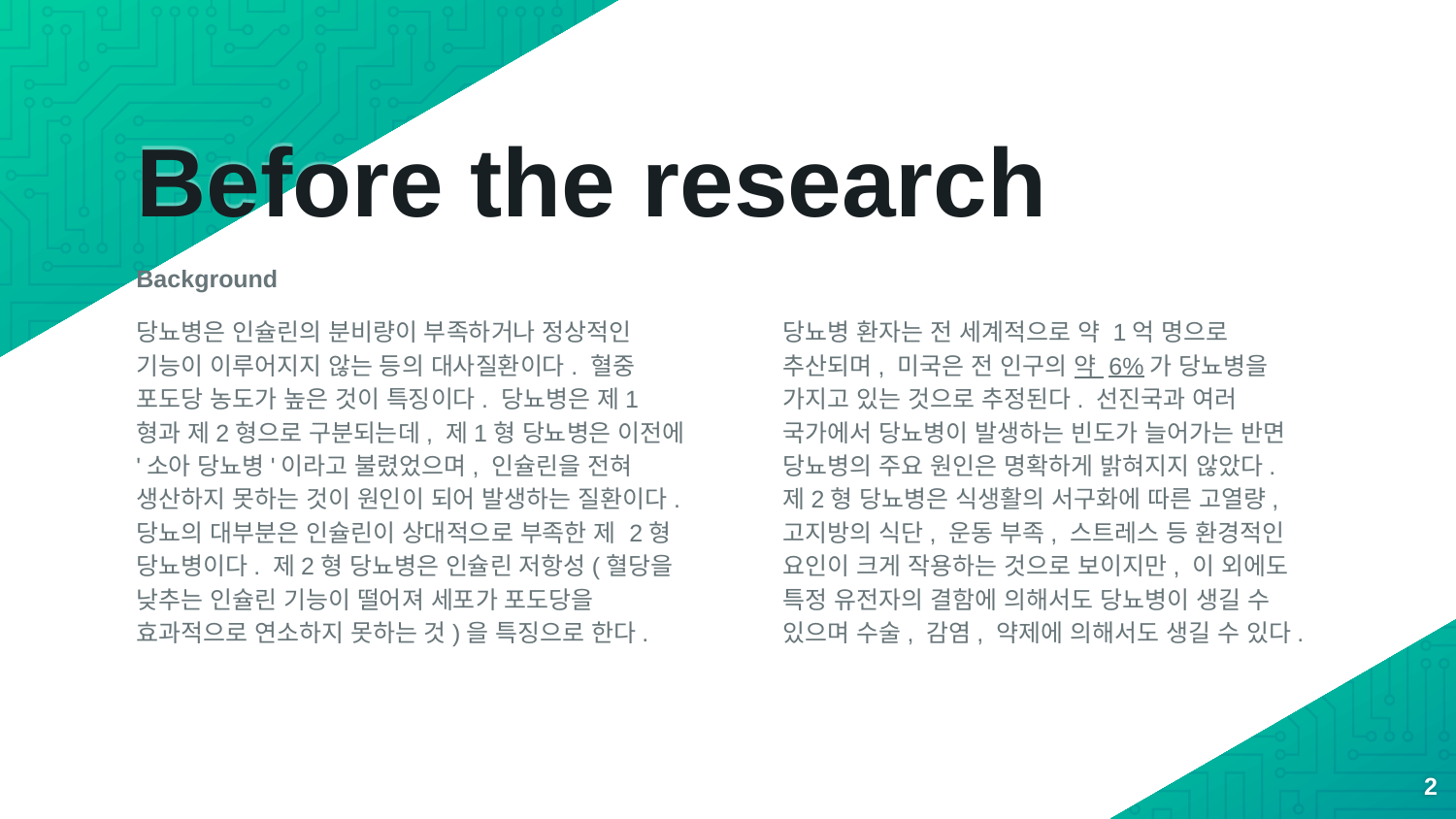

# Before the research
Background
당뇨병은 인슐린의 분비량이 부족하거나 정상적인 기능이 이루어지지 않는 등의 대사질환이다. 혈중 포도당 농도가 높은 것이 특징이다. 당뇨병은 제1형과 제2형으로 구분되는데, 제1형 당뇨병은 이전에 '소아 당뇨병'이라고 불렸었으며, 인슐린을 전혀 생산하지 못하는 것이 원인이 되어 발생하는 질환이다. 당뇨의 대부분은 인슐린이 상대적으로 부족한 제 2형 당뇨병이다. 제2형 당뇨병은 인슐린 저항성(혈당을 낮추는 인슐린 기능이 떨어져 세포가 포도당을 효과적으로 연소하지 못하는 것)을 특징으로 한다.

당뇨병 환자는 전 세계적으로 약 1억 명으로 추산되며, 미국은 전 인구의 약 6%가 당뇨병을 가지고 있는 것으로 추정된다. 선진국과 여러 국가에서 당뇨병이 발생하는 빈도가 늘어가는 반면 당뇨병의 주요 원인은 명확하게 밝혀지지 않았다.
제2형 당뇨병은 식생활의 서구화에 따른 고열량, 고지방의 식단, 운동 부족, 스트레스 등 환경적인 요인이 크게 작용하는 것으로 보이지만, 이 외에도 특정 유전자의 결함에 의해서도 당뇨병이 생길 수 있으며 수술, 감염, 약제에 의해서도 생길 수 있다.

2